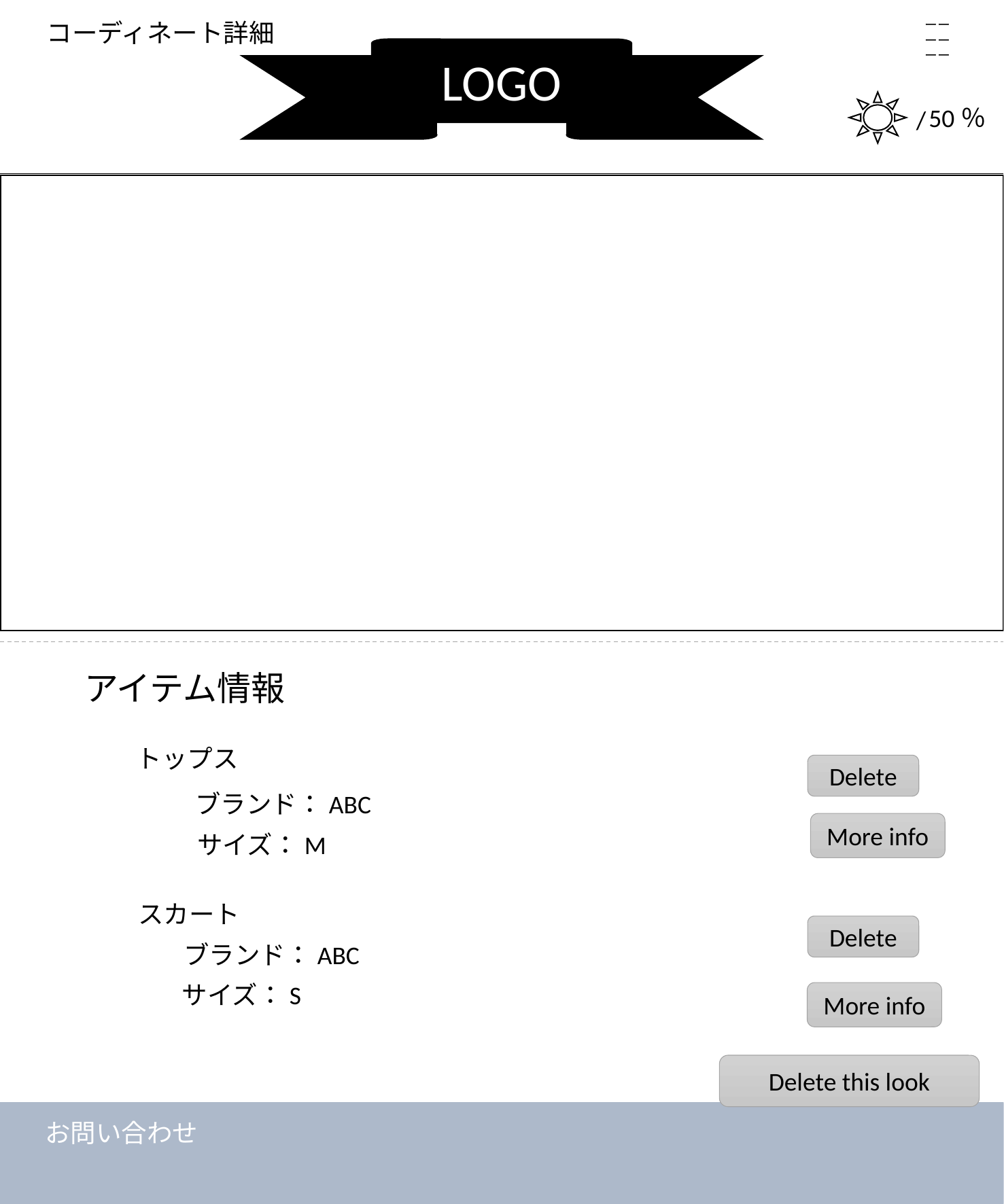

コーディネート詳細
ーー
ーー
ーー
LOGO

50％
/

アイテム情報
トップス
Delete
ブランド：ABC
More info
サイズ：M
スカート
Delete
ブランド：ABC
サイズ：S
More info
Delete this look

お問い合わせ